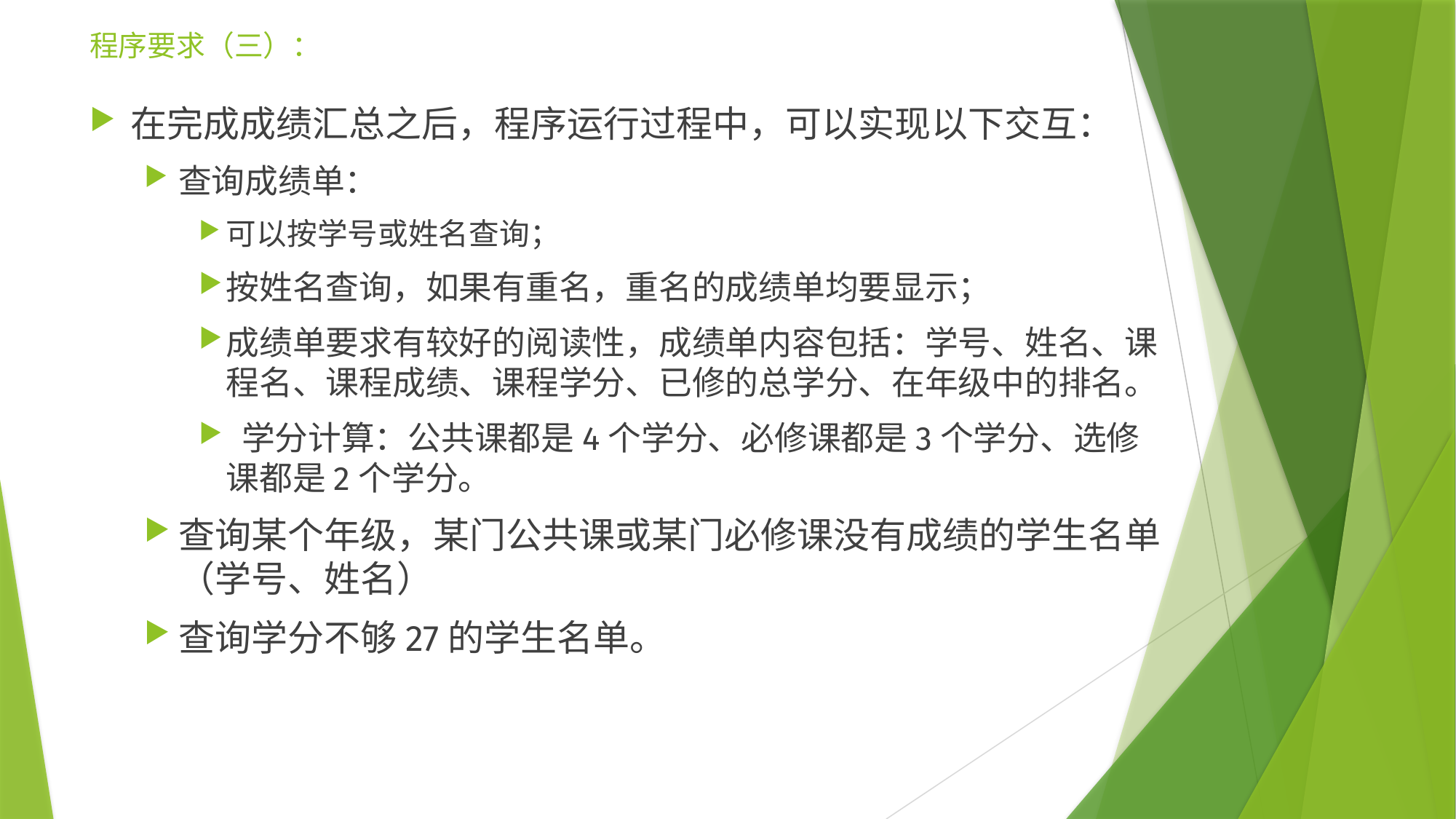

# 程序要求（三）：
在完成成绩汇总之后，程序运行过程中，可以实现以下交互：
查询成绩单：
可以按学号或姓名查询；
按姓名查询，如果有重名，重名的成绩单均要显示；
成绩单要求有较好的阅读性，成绩单内容包括：学号、姓名、课程名、课程成绩、课程学分、已修的总学分、在年级中的排名。
 学分计算：公共课都是4个学分、必修课都是3个学分、选修课都是2个学分。
查询某个年级，某门公共课或某门必修课没有成绩的学生名单（学号、姓名）
查询学分不够27的学生名单。